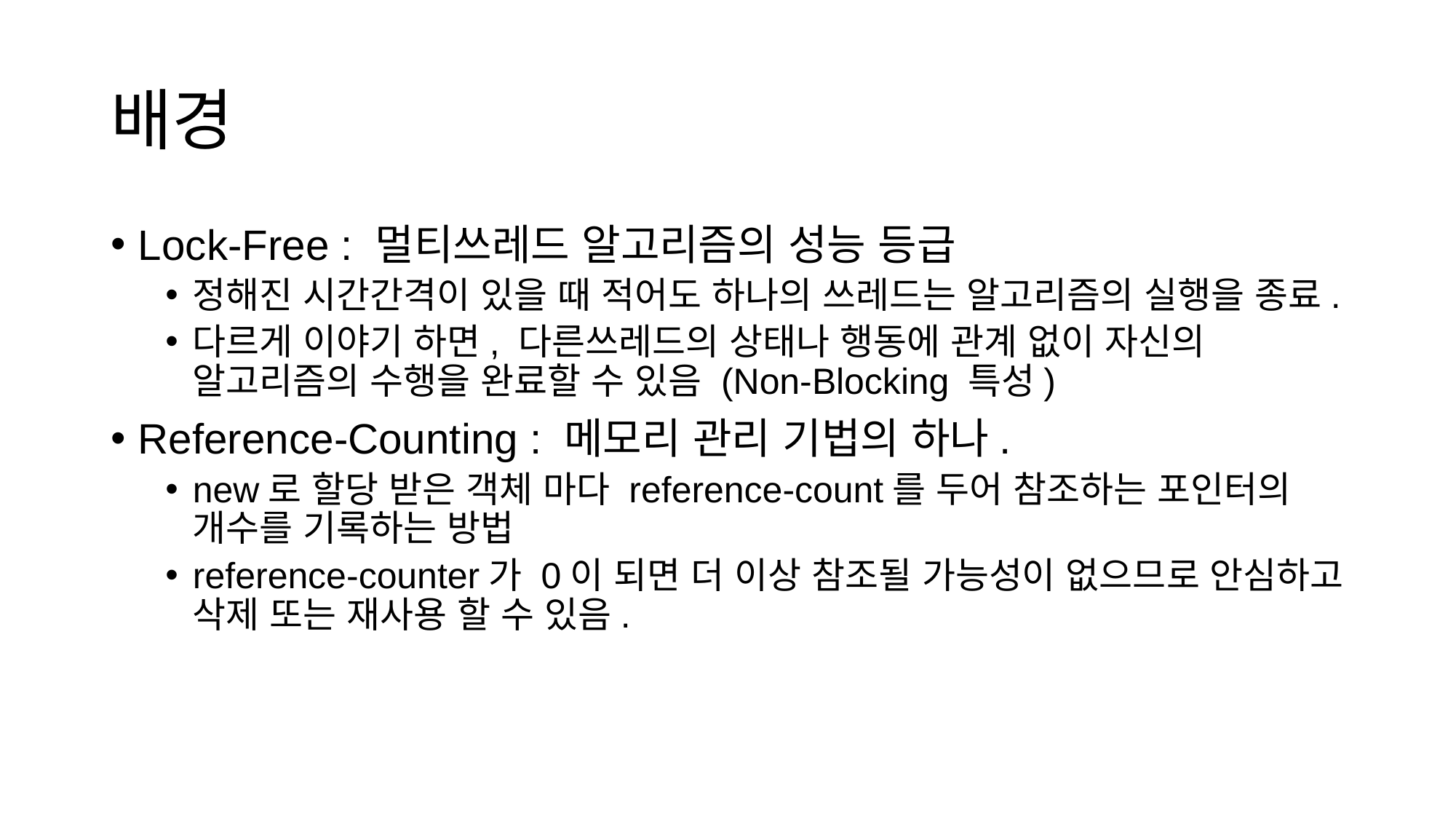

# 배경
Lock-Free : 멀티쓰레드 알고리즘의 성능 등급
정해진 시간간격이 있을 때 적어도 하나의 쓰레드는 알고리즘의 실행을 종료.
다르게 이야기 하면, 다른쓰레드의 상태나 행동에 관계 없이 자신의 알고리즘의 수행을 완료할 수 있음 (Non-Blocking 특성)
Reference-Counting : 메모리 관리 기법의 하나.
new로 할당 받은 객체 마다 reference-count를 두어 참조하는 포인터의 개수를 기록하는 방법
reference-counter가 0이 되면 더 이상 참조될 가능성이 없으므로 안심하고 삭제 또는 재사용 할 수 있음.